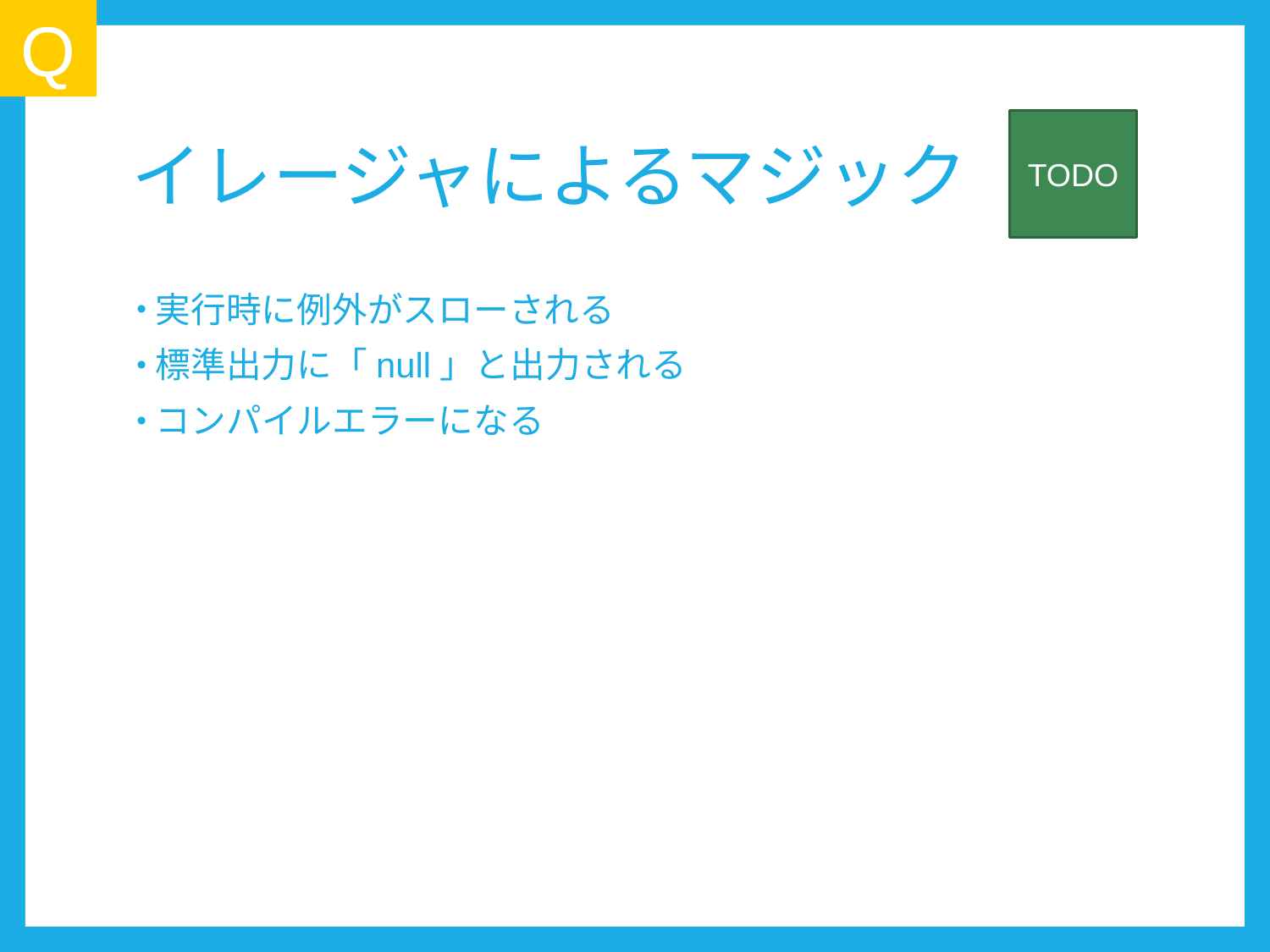

Q
# イレージャによるマジック
TODO
実行時に例外がスローされる
標準出力に「null」と出力される
コンパイルエラーになる